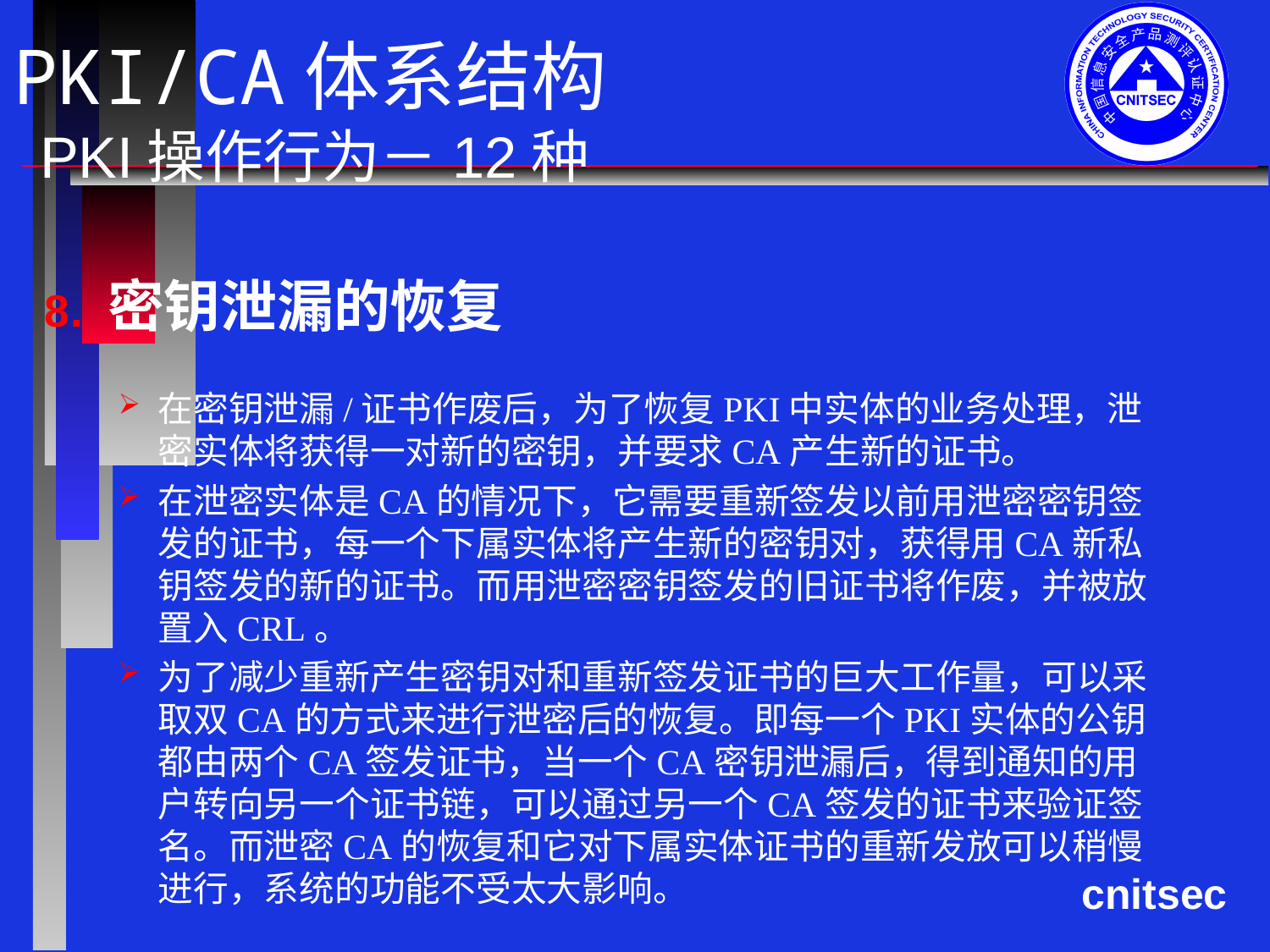

# PKI/CA体系结构 PKI操作行为－12种
密钥泄漏的恢复

在密钥泄漏/证书作废后，为了恢复PKI中实体的业务处理，泄密实体将获得一对新的密钥，并要求CA产生新的证书。
在泄密实体是CA的情况下，它需要重新签发以前用泄密密钥签发的证书，每一个下属实体将产生新的密钥对，获得用CA新私钥签发的新的证书。而用泄密密钥签发的旧证书将作废，并被放置入CRL。
为了减少重新产生密钥对和重新签发证书的巨大工作量，可以采取双CA的方式来进行泄密后的恢复。即每一个PKI实体的公钥都由两个CA签发证书，当一个CA密钥泄漏后，得到通知的用户转向另一个证书链，可以通过另一个CA签发的证书来验证签名。而泄密CA的恢复和它对下属实体证书的重新发放可以稍慢进行，系统的功能不受太大影响。